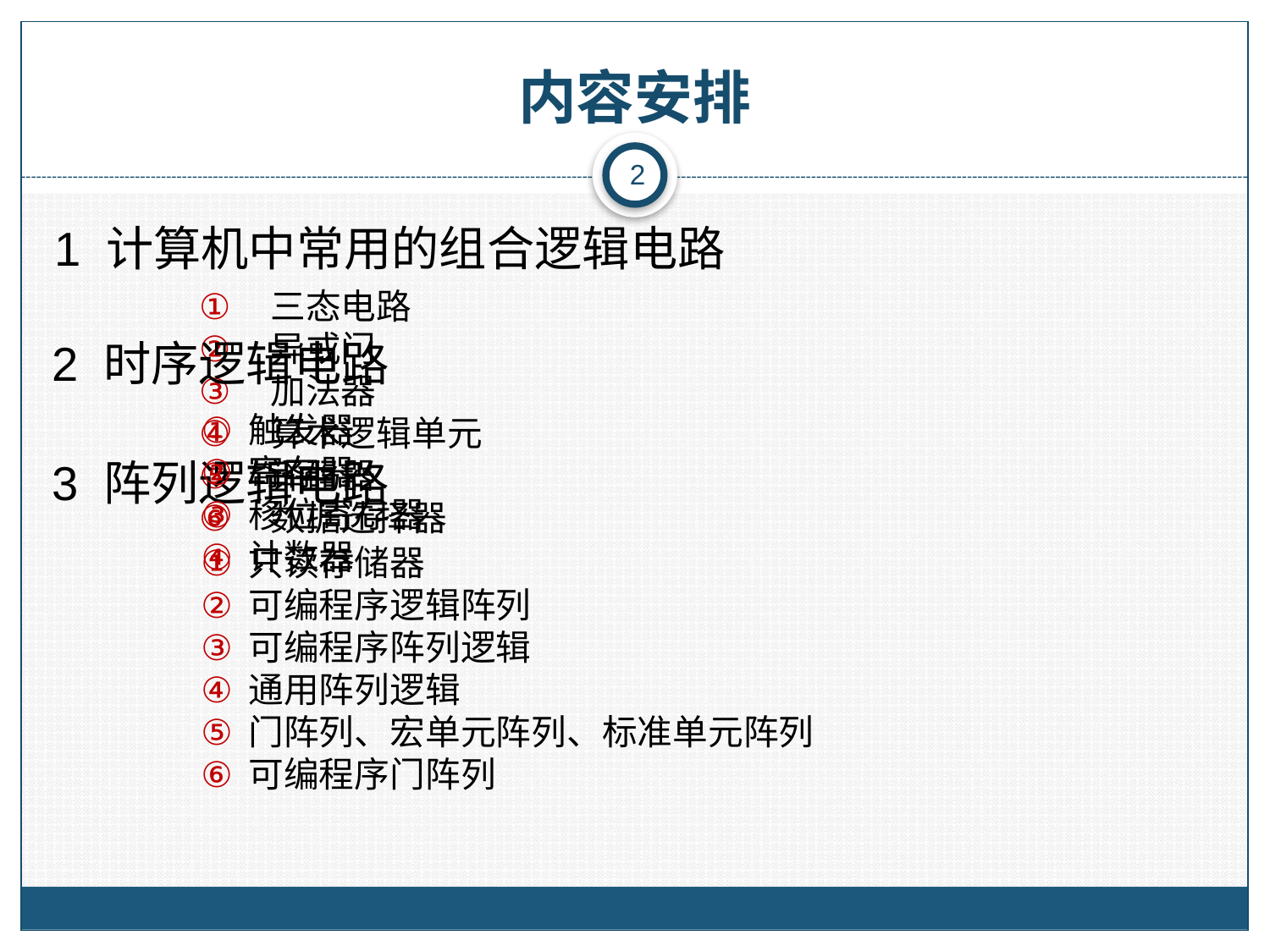

# 内容安排
2
1 计算机中常用的组合逻辑电路
三态电路
异或门
加法器
算术逻辑单元
译码器
数据选择器
2 时序逻辑电路
触发器
寄存器
移位寄存器
计数器
3 阵列逻辑电路
只读存储器
可编程序逻辑阵列
可编程序阵列逻辑
通用阵列逻辑
门阵列、宏单元阵列、标准单元阵列
可编程序门阵列